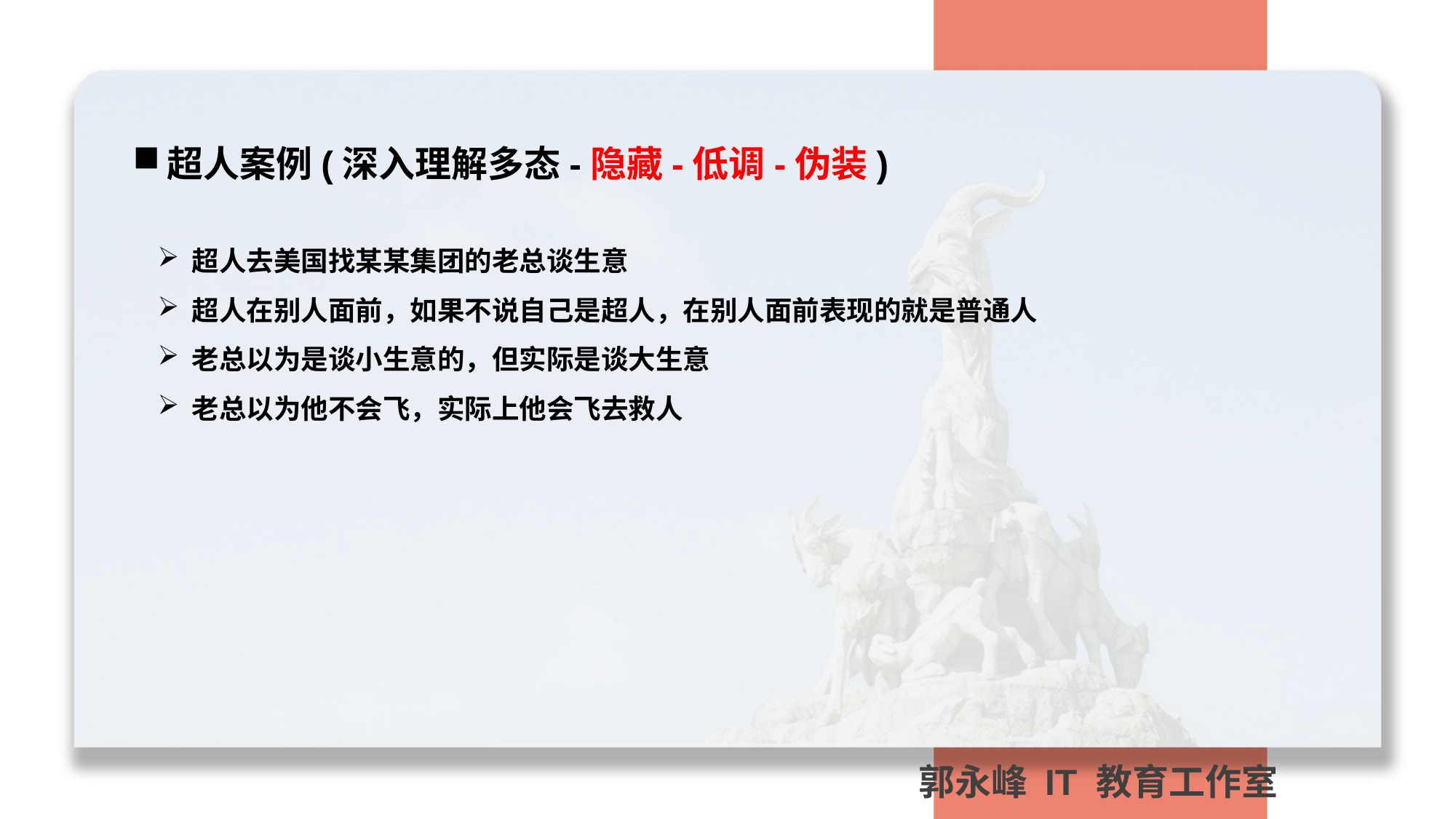

超人案例(深入理解多态-隐藏-低调-伪装)
超人去美国找某某集团的老总谈生意
超人在别人面前，如果不说自己是超人，在别人面前表现的就是普通人
老总以为是谈小生意的，但实际是谈大生意
老总以为他不会飞，实际上他会飞去救人